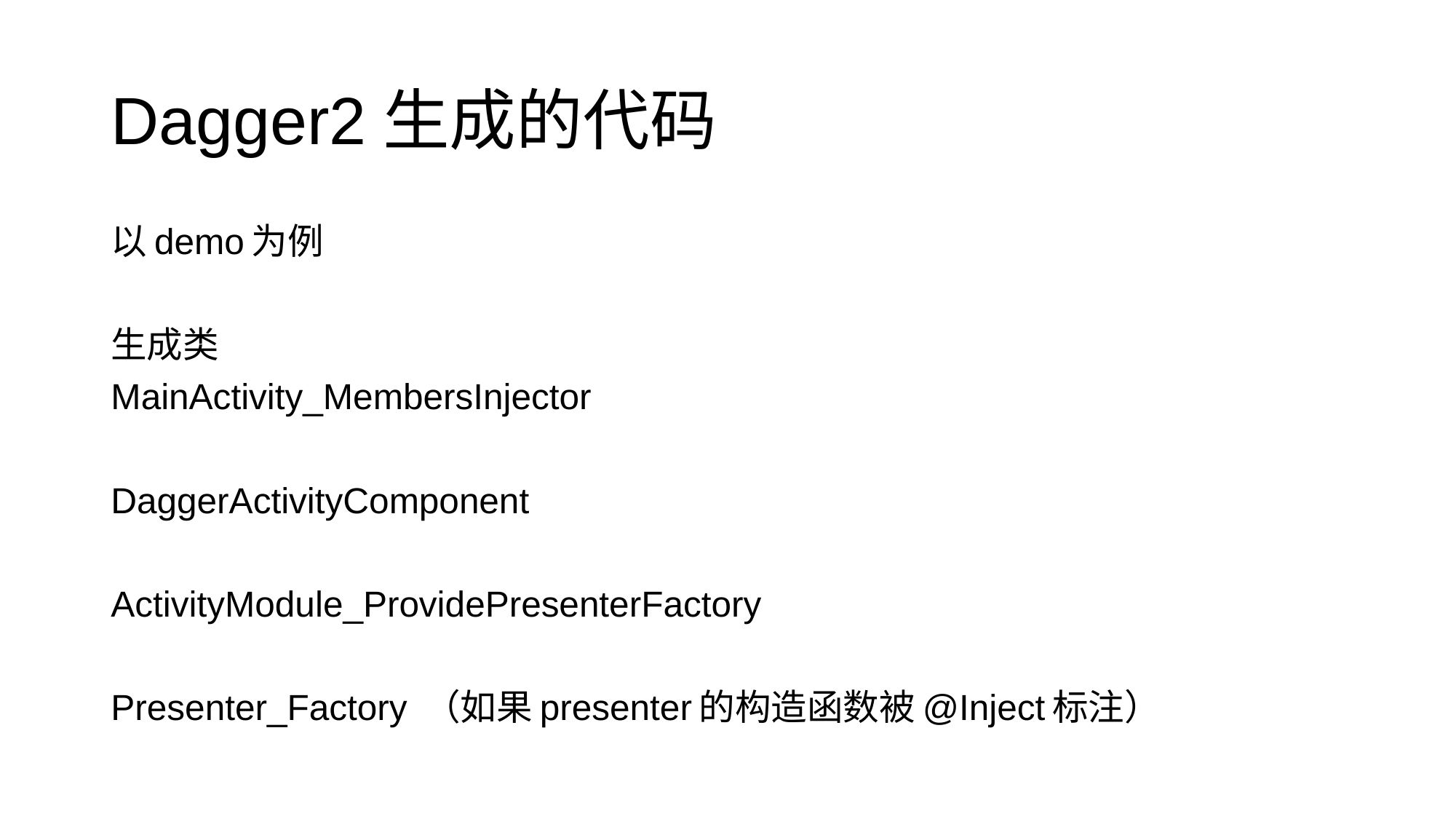

# Dagger2生成的代码
以demo为例

生成类
MainActivity_MembersInjector

DaggerActivityComponent

ActivityModule_ProvidePresenterFactory

Presenter_Factory （如果presenter的构造函数被@Inject标注）